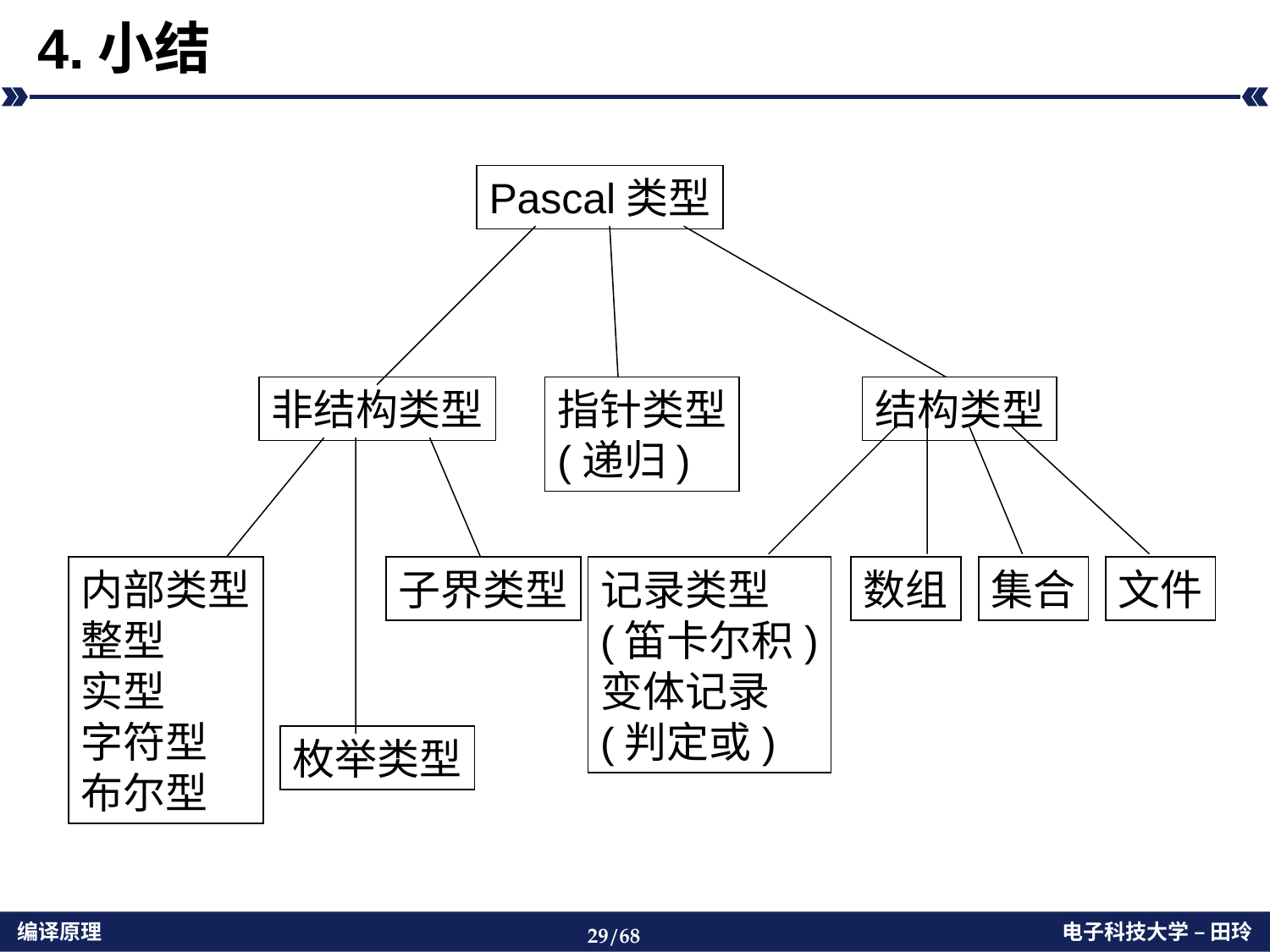

# 4.小结
Pascal类型

非结构类型
指针类型
(递归)
结构类型

内部类型
整型
实型
字符型
布尔型
子界类型
记录类型
(笛卡尔积)
变体记录
(判定或)
数组
集合
文件
枚举类型